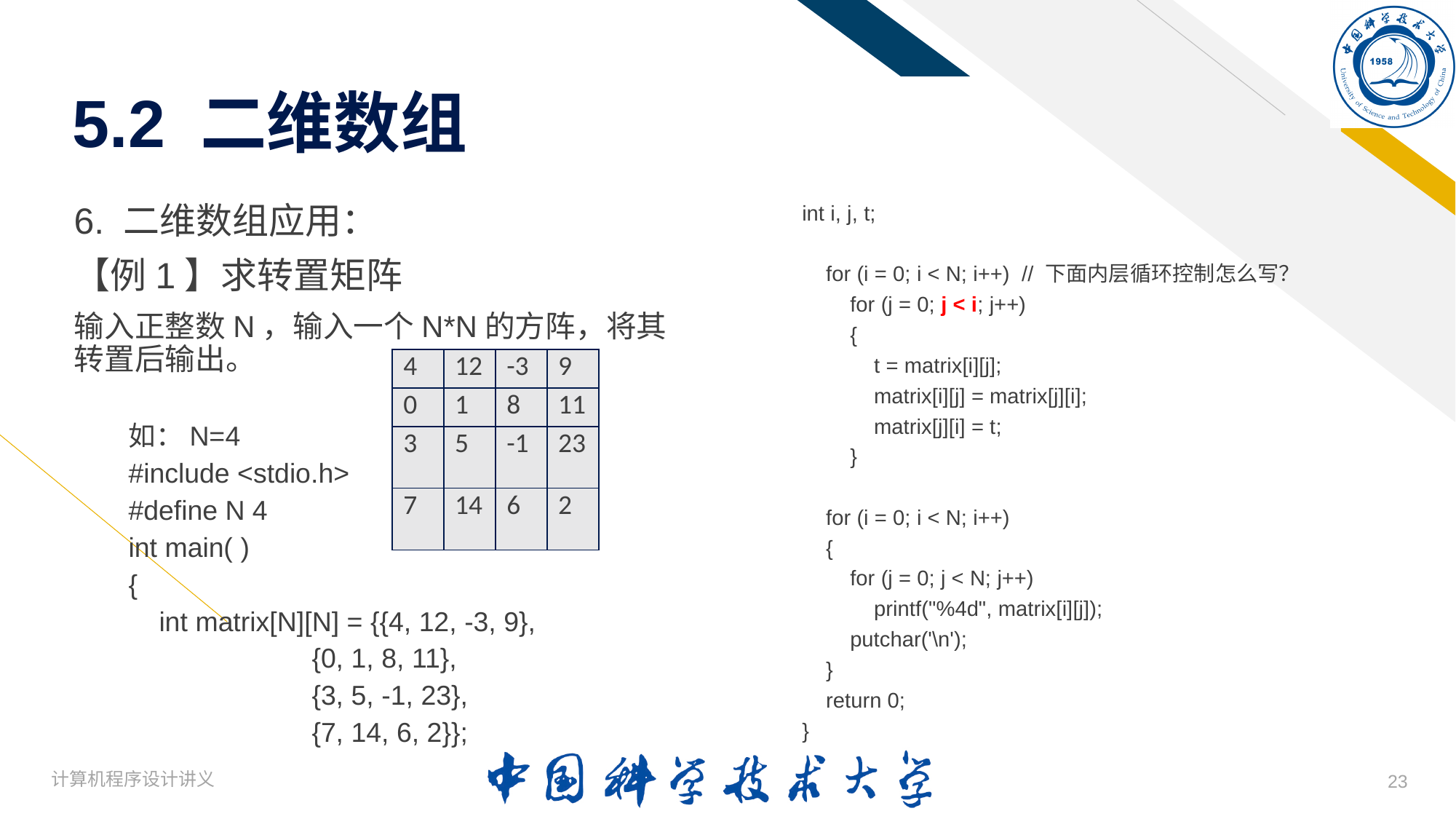

# 5.2 二维数组
6. 二维数组应用：
【例1】求转置矩阵
输入正整数N，输入一个N*N的方阵，将其转置后输出。

如：N=4
#include <stdio.h>
#define N 4
int main( )
{
    int matrix[N][N] = {{4, 12, -3, 9},
                        {0, 1, 8, 11},
                        {3, 5, -1, 23},
                        {7, 14, 6, 2}};

int i, j, t;

    for (i = 0; i < N; i++)  // 下面内层循环控制怎么写？
        for (j = 0; j < i; j++)
        {
            t = matrix[i][j];
            matrix[i][j] = matrix[j][i];
            matrix[j][i] = t;
        }

    for (i = 0; i < N; i++)
    {
        for (j = 0; j < N; j++)
            printf("%4d", matrix[i][j]);
        putchar('\n');
    }
    return 0;
}
| 4 | 12 | -3 | 9 |
| --- | --- | --- | --- |
| 0 | 1 | 8 | 11 |
| 3 | 5 | -1 | 23 |
| 7 | 14 | 6 | 2 |
计算机程序设计讲义
23